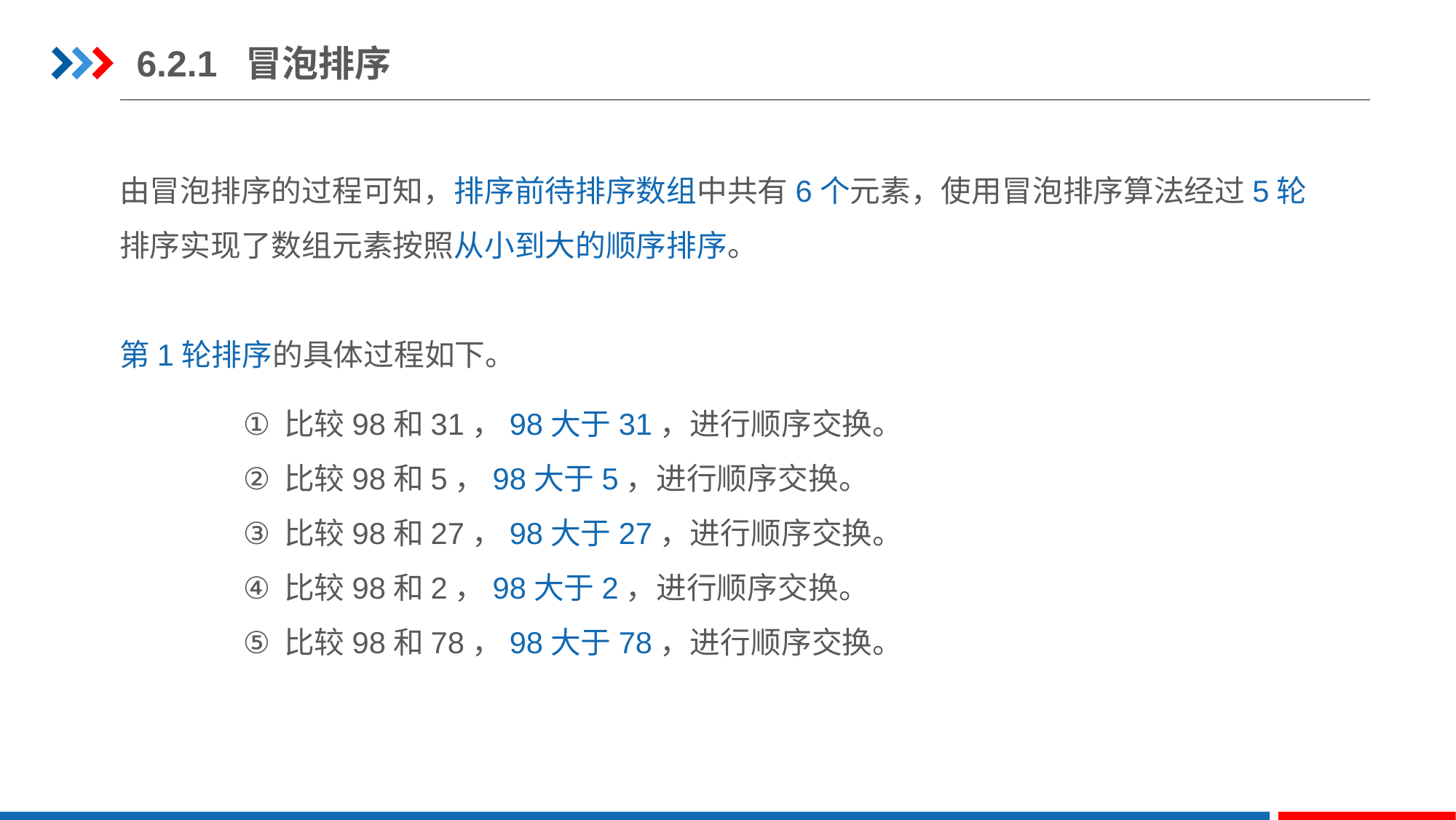

6.2.1	冒泡排序
由冒泡排序的过程可知，排序前待排序数组中共有6个元素，使用冒泡排序算法经过5轮排序实现了数组元素按照从小到大的顺序排序。

第1轮排序的具体过程如下。
比较98和31，98大于31，进行顺序交换。
比较98和5，98大于5，进行顺序交换。
比较98和27，98大于27，进行顺序交换。
比较98和2，98大于2，进行顺序交换。
比较98和78，98大于78，进行顺序交换。